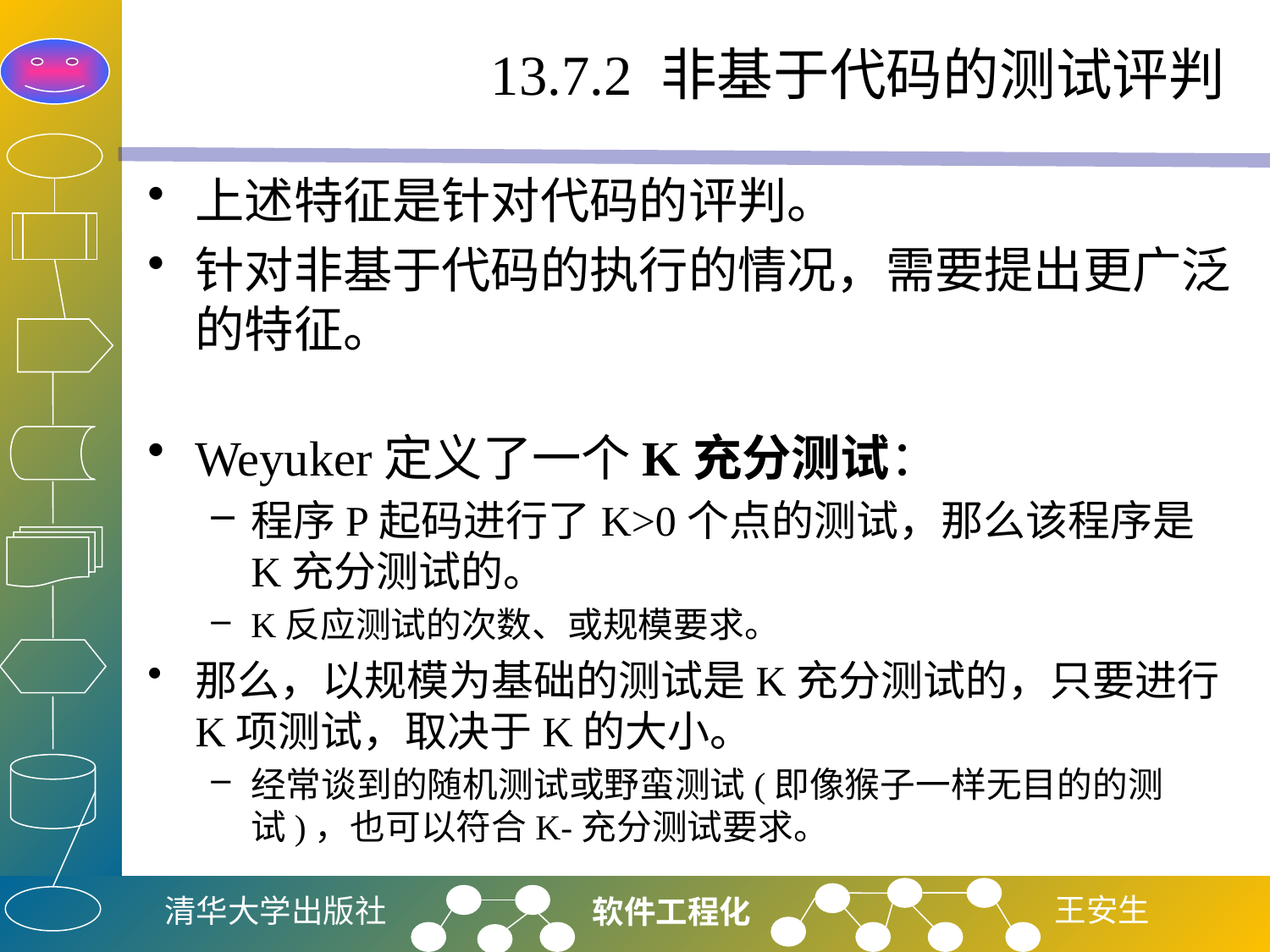

# 13.7.2 非基于代码的测试评判
上述特征是针对代码的评判。
针对非基于代码的执行的情况，需要提出更广泛的特征。

Weyuker定义了一个K充分测试：
程序P起码进行了K>0个点的测试，那么该程序是K充分测试的。
K反应测试的次数、或规模要求。
那么，以规模为基础的测试是K充分测试的，只要进行K项测试，取决于K的大小。
经常谈到的随机测试或野蛮测试(即像猴子一样无目的的测试)，也可以符合K-充分测试要求。